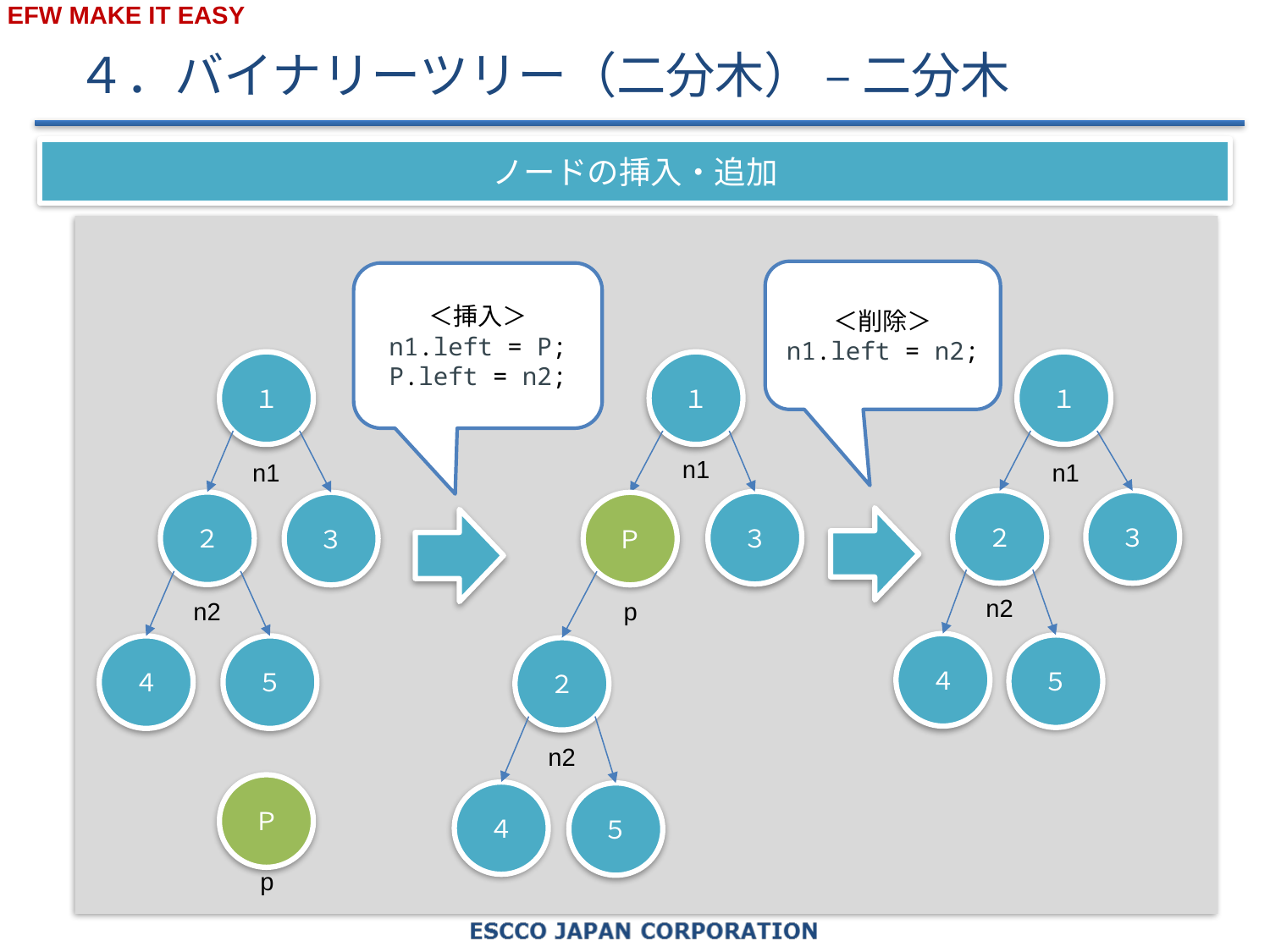

# ４．バイナリーツリー（二分木） – 二分木
ノードの挿入・追加

＜削除＞
n1.left = n2;
＜挿入＞
n1.left = P; P.left = n2;
１
２
３
４
５
n1
n2
Ｐ
p
１
n1
３
Ｐ
p
２
n2
４
５
１
２
３
４
５
n1
n2